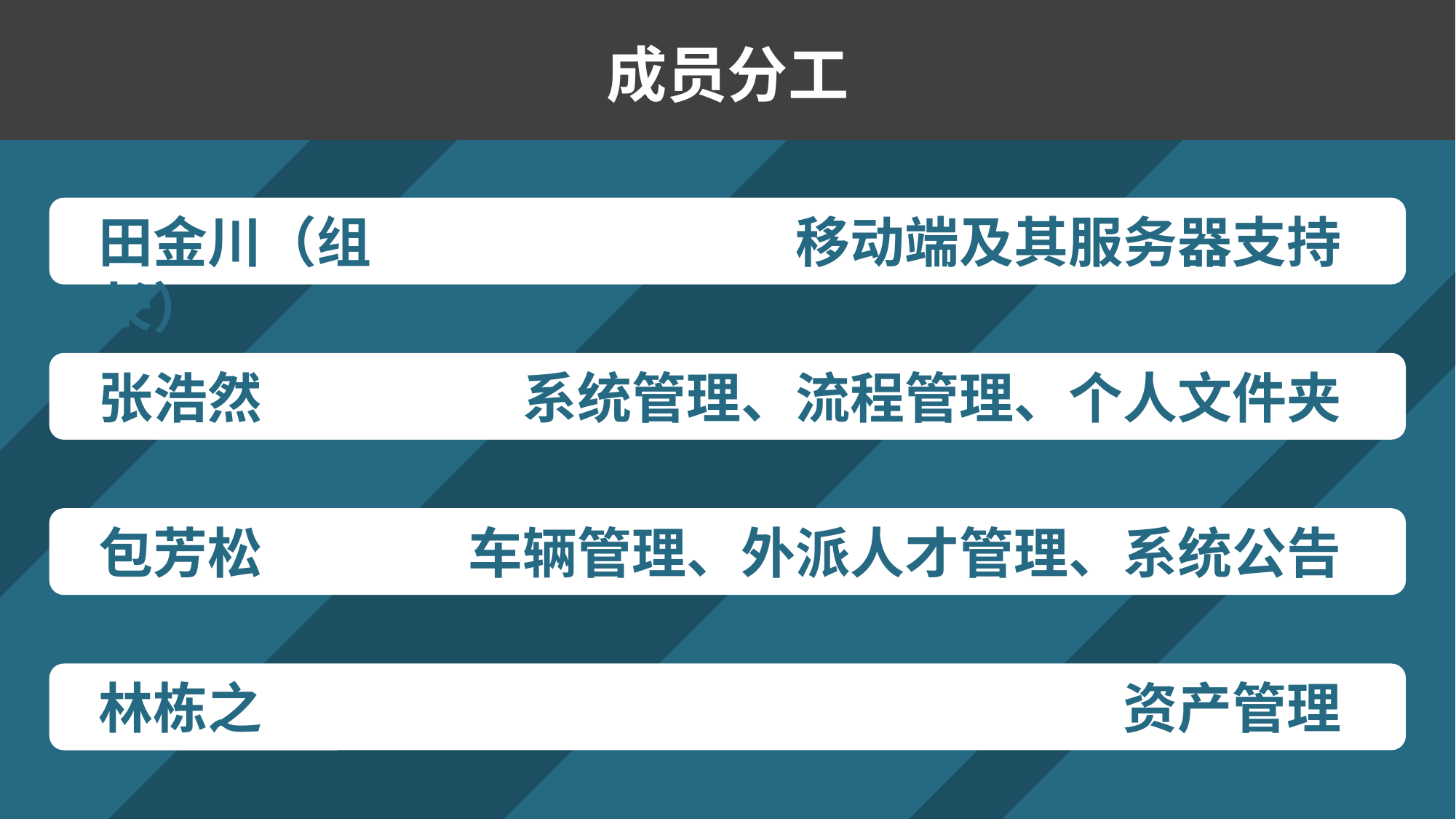

成员分工

移动端及其服务器支持
田金川（组长）

张浩然
系统管理、流程管理、个人文件夹

车辆管理、外派人才管理、系统公告
包芳松

资产管理
林栋之